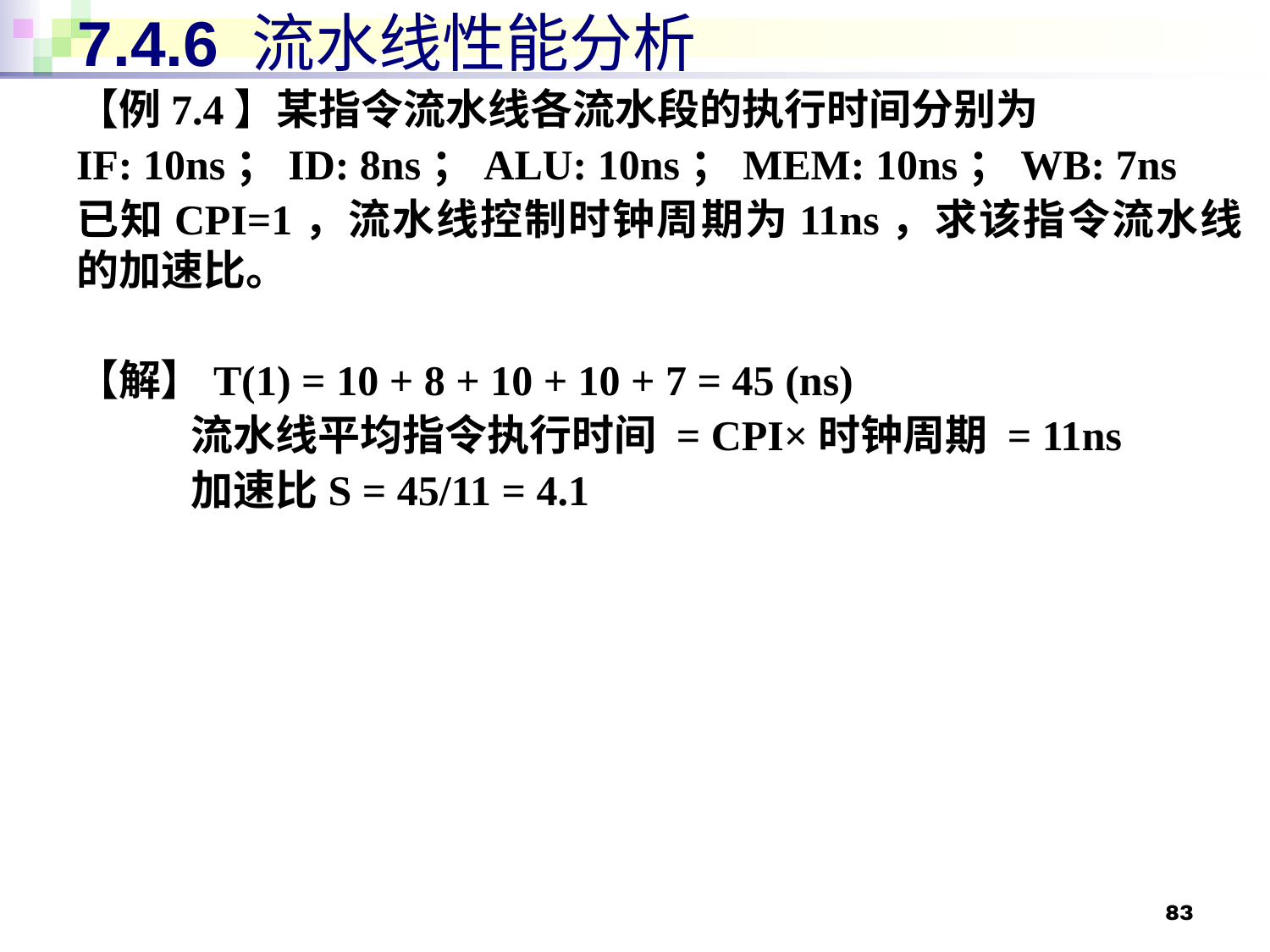

# 7.4.6 流水线性能分析
【例7.4】某指令流水线各流水段的执行时间分别为
IF: 10ns；ID: 8ns；ALU: 10ns；MEM: 10ns；WB: 7ns
已知CPI=1，流水线控制时钟周期为11ns，求该指令流水线的加速比。

【解】T(1) = 10 + 8 + 10 + 10 + 7 = 45 (ns)
           流水线平均指令执行时间 = CPI×时钟周期 = 11ns
           加速比S = 45/11 = 4.1
83